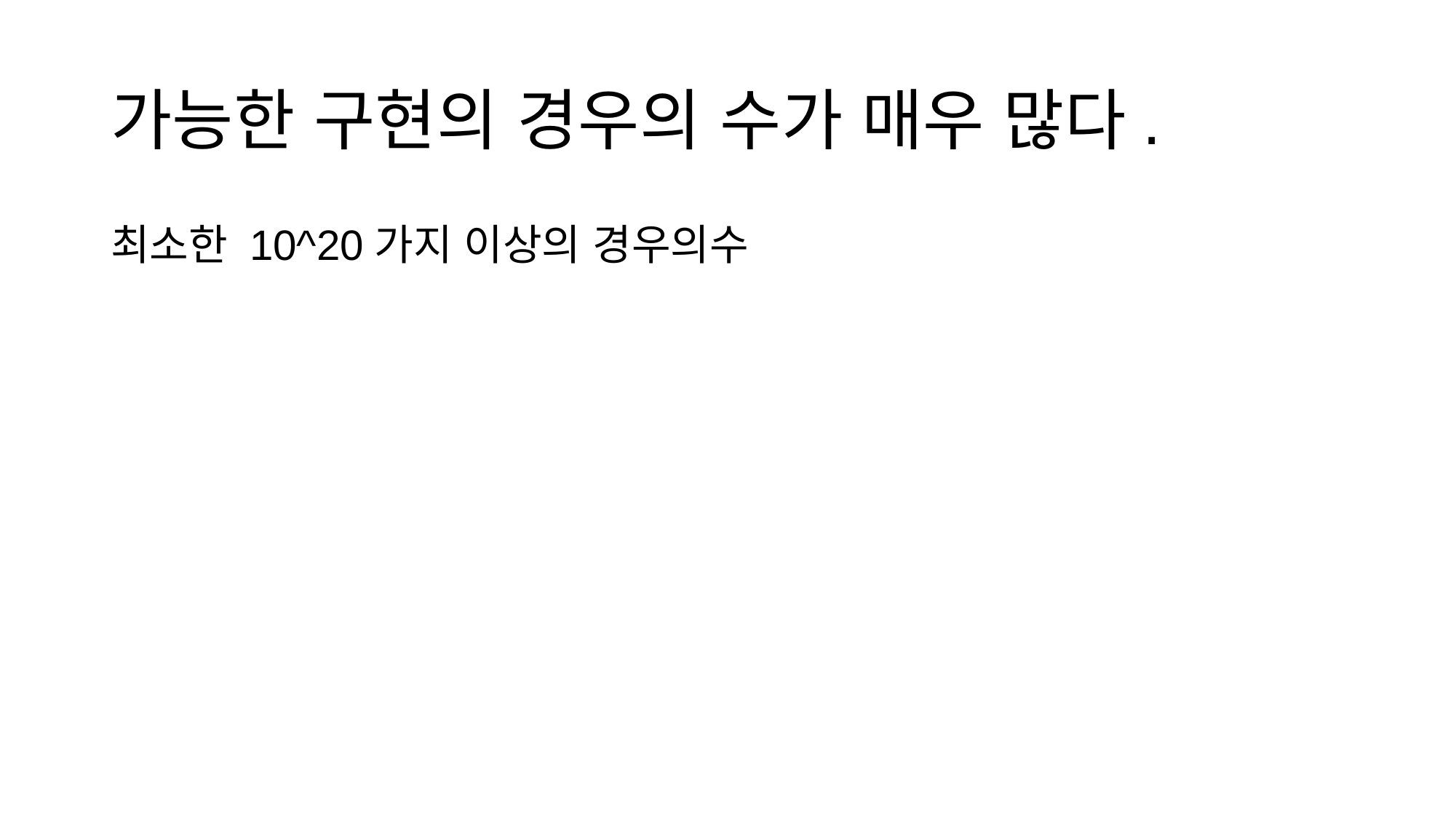

# 가능한 구현의 경우의 수가 매우 많다.
최소한 10^20가지 이상의 경우의수